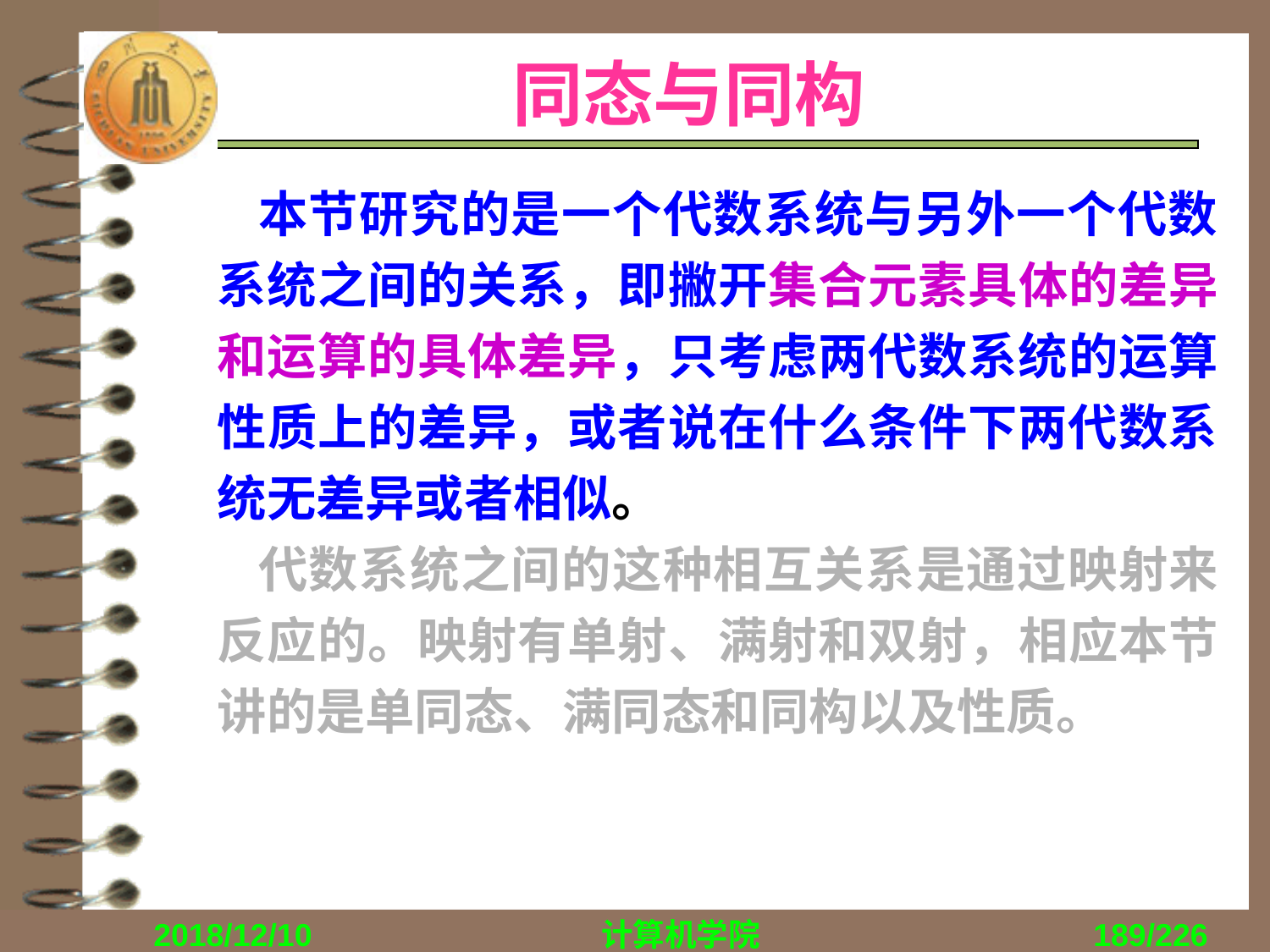

# 同态与同构
      本节研究的是一个代数系统与另外一个代数系统之间的关系，即撇开集合元素具体的差异和运算的具体差异，只考虑两代数系统的运算性质上的差异，或者说在什么条件下两代数系统无差异或者相似。
      代数系统之间的这种相互关系是通过映射来反应的。映射有单射、满射和双射，相应本节讲的是单同态、满同态和同构以及性质。

2018/12/10
计算机学院
189/226